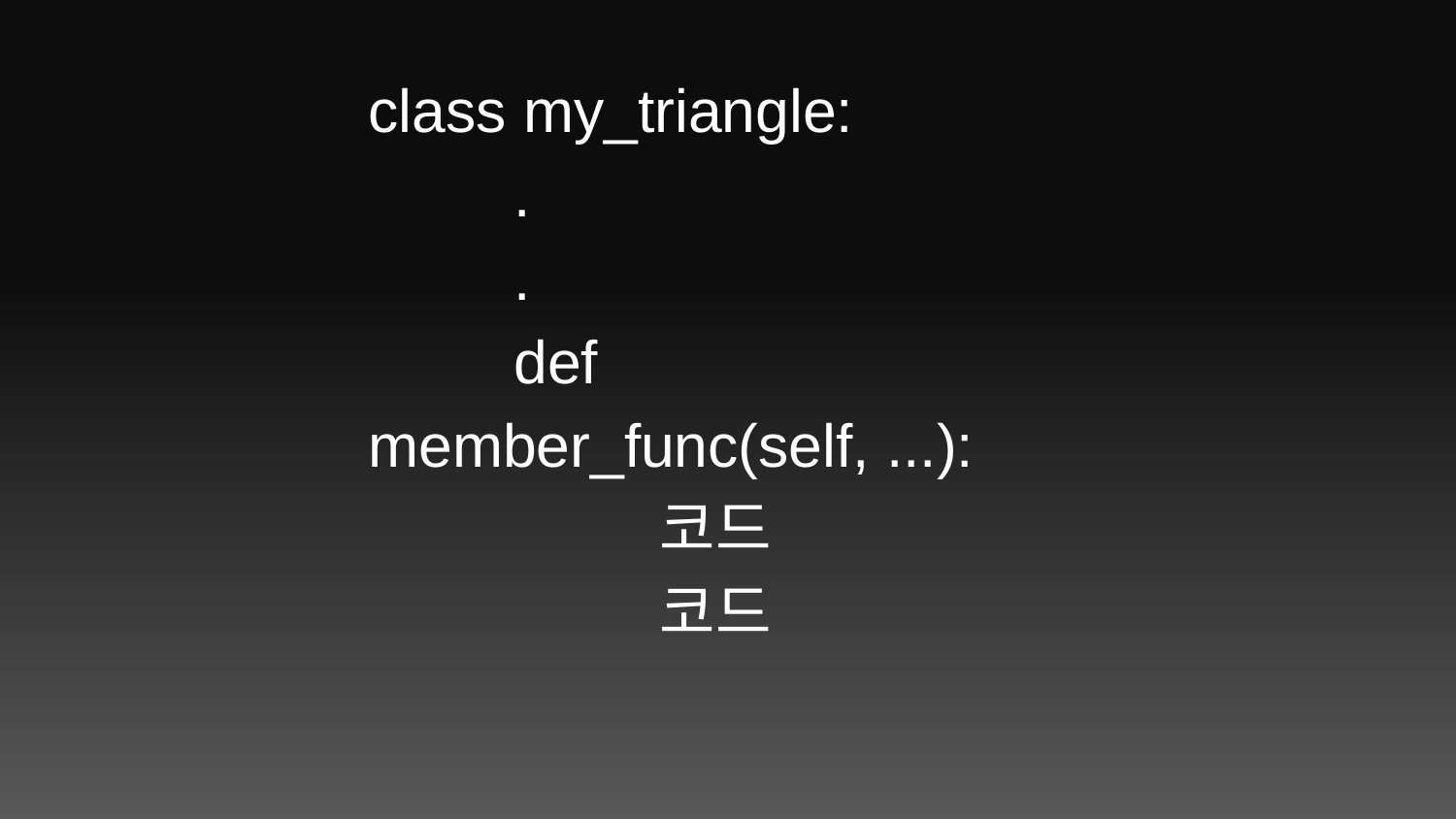

class my_triangle:
	.
	.
	def member_func(self, ...):
		코드
		코드